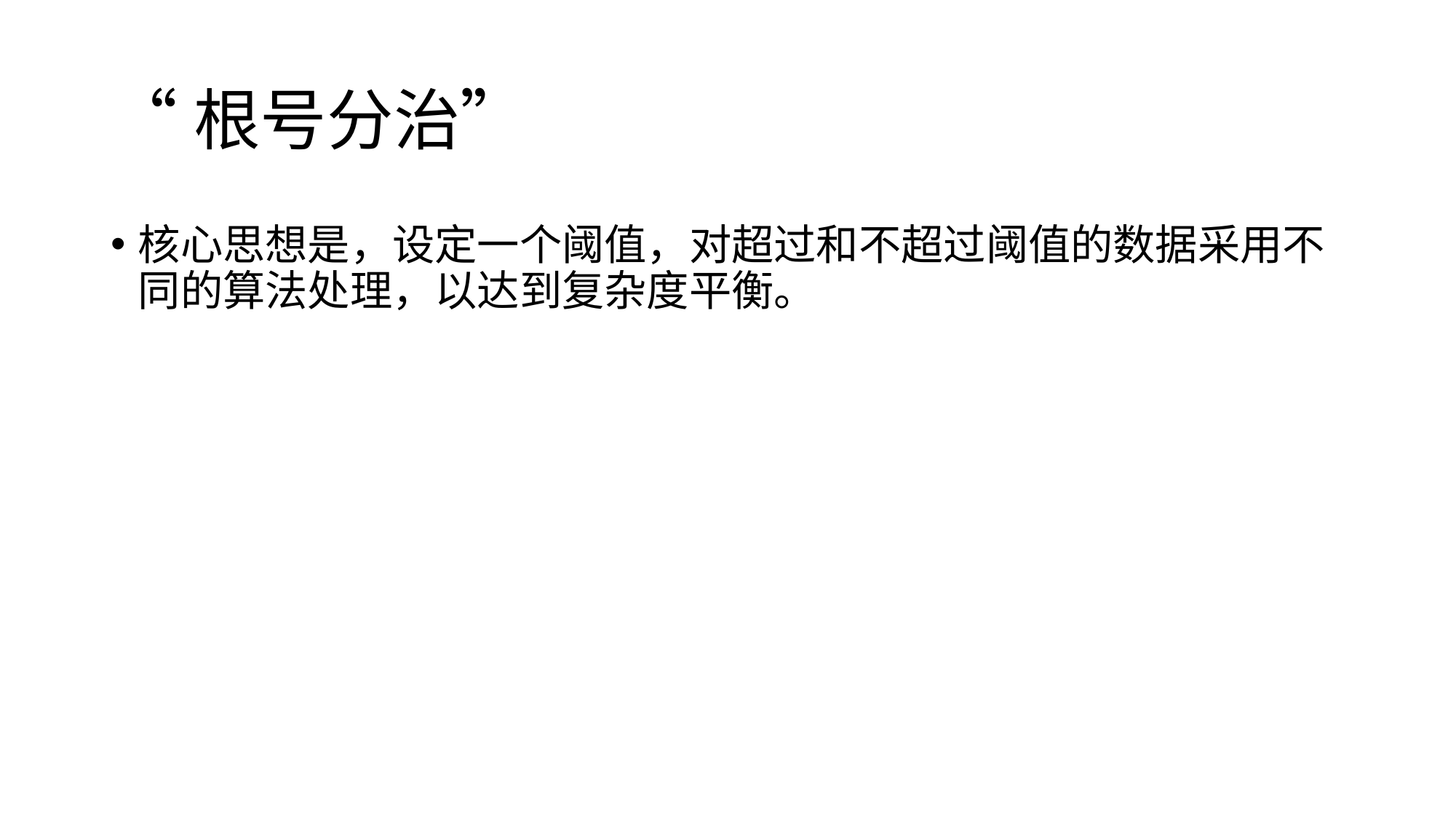

# “根号分治”
核心思想是，设定一个阈值，对超过和不超过阈值的数据采用不同的算法处理，以达到复杂度平衡。